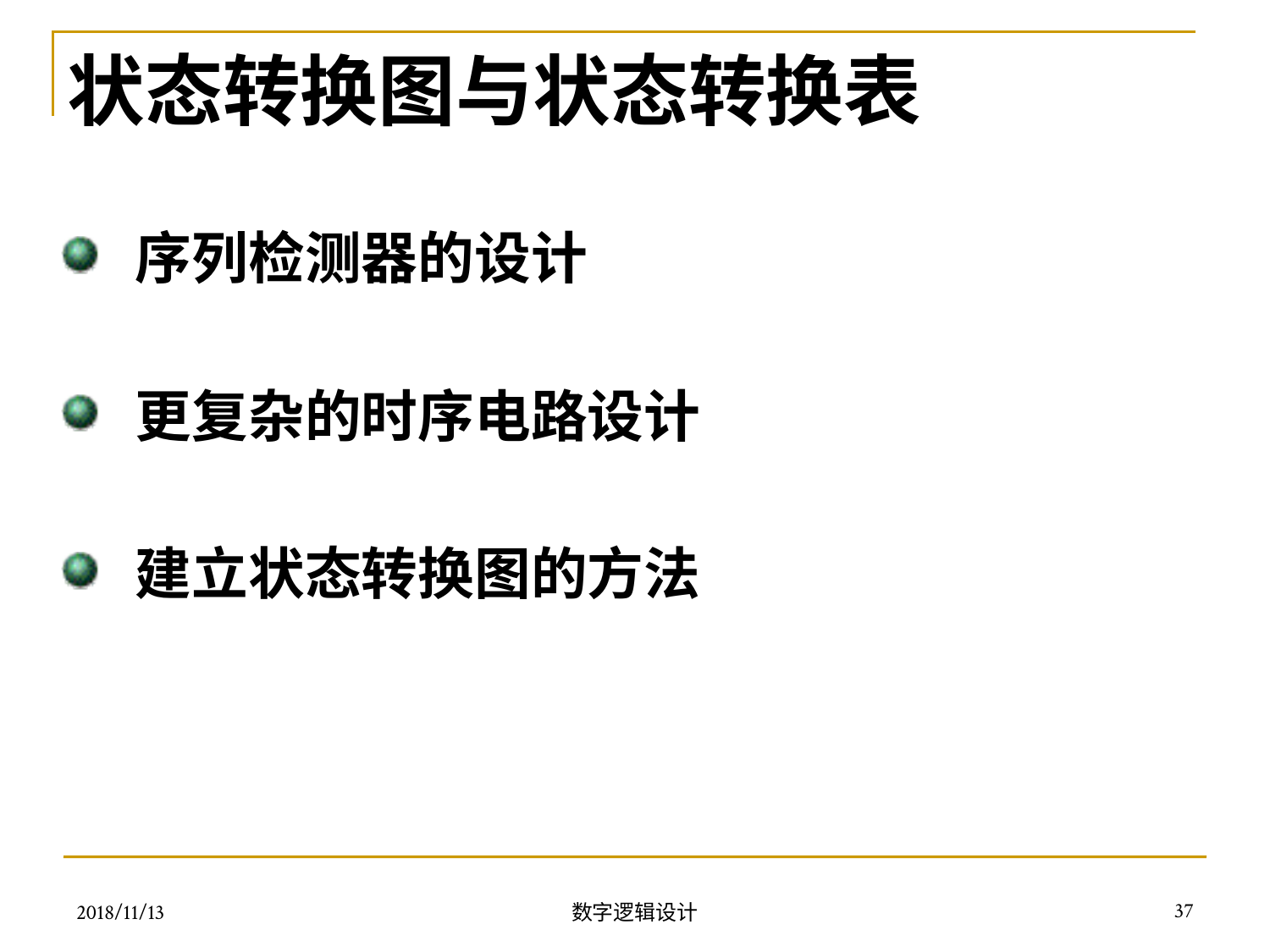

状态转换图与状态转换表
 序列检测器的设计

 更复杂的时序电路设计

 建立状态转换图的方法
2018/11/13
37
数字逻辑设计